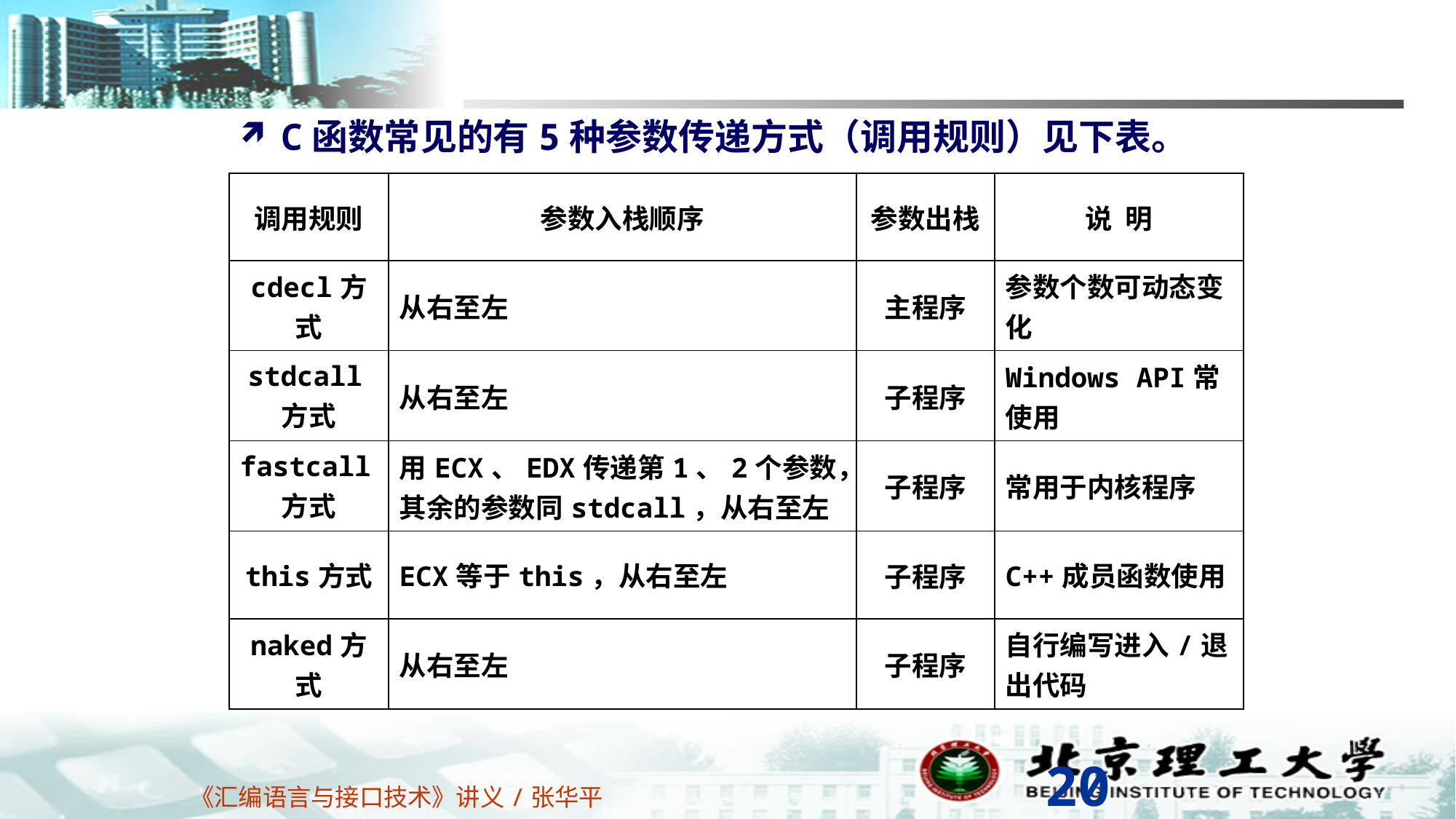

C函数常见的有5种参数传递方式（调用规则）见下表。
| 调用规则 | 参数入栈顺序 | 参数出栈 | 说 明 |
| --- | --- | --- | --- |
| cdecl方式 | 从右至左 | 主程序 | 参数个数可动态变化 |
| stdcall方式 | 从右至左 | 子程序 | Windows API常使用 |
| fastcall方式 | 用ECX、EDX传递第1、2个参数，其余的参数同stdcall，从右至左 | 子程序 | 常用于内核程序 |
| this方式 | ECX等于this，从右至左 | 子程序 | C++成员函数使用 |
| naked方式 | 从右至左 | 子程序 | 自行编写进入/退出代码 |
20